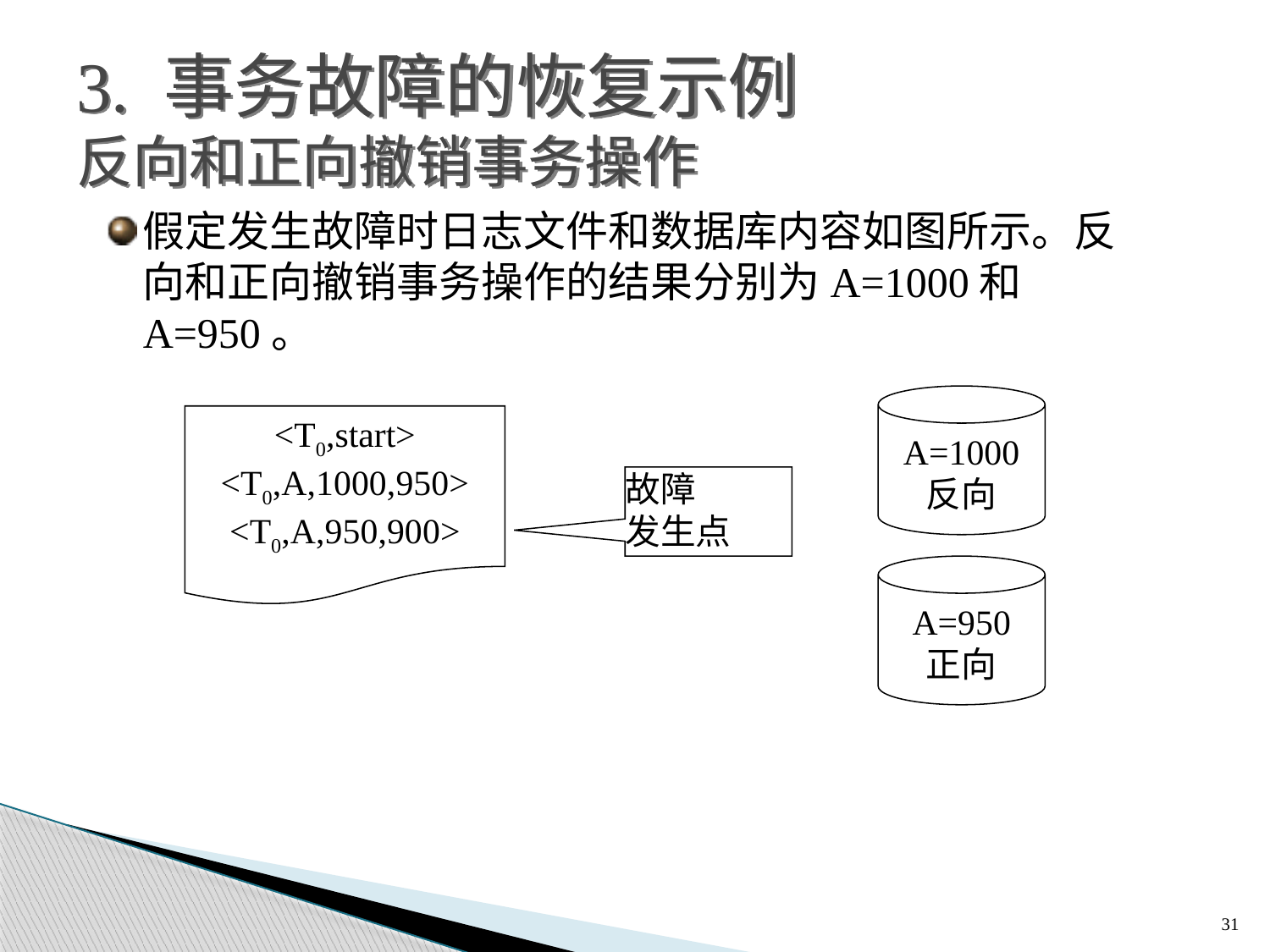

# 3. 事务故障的恢复示例 反向和正向撤销事务操作
假定发生故障时日志文件和数据库内容如图所示。反向和正向撤销事务操作的结果分别为A=1000和A=950。
A=1000
反向
故障
发生点
<T0,start>
<T0,A,1000,950>
<T0,A,950,900>
A=950
正向
31